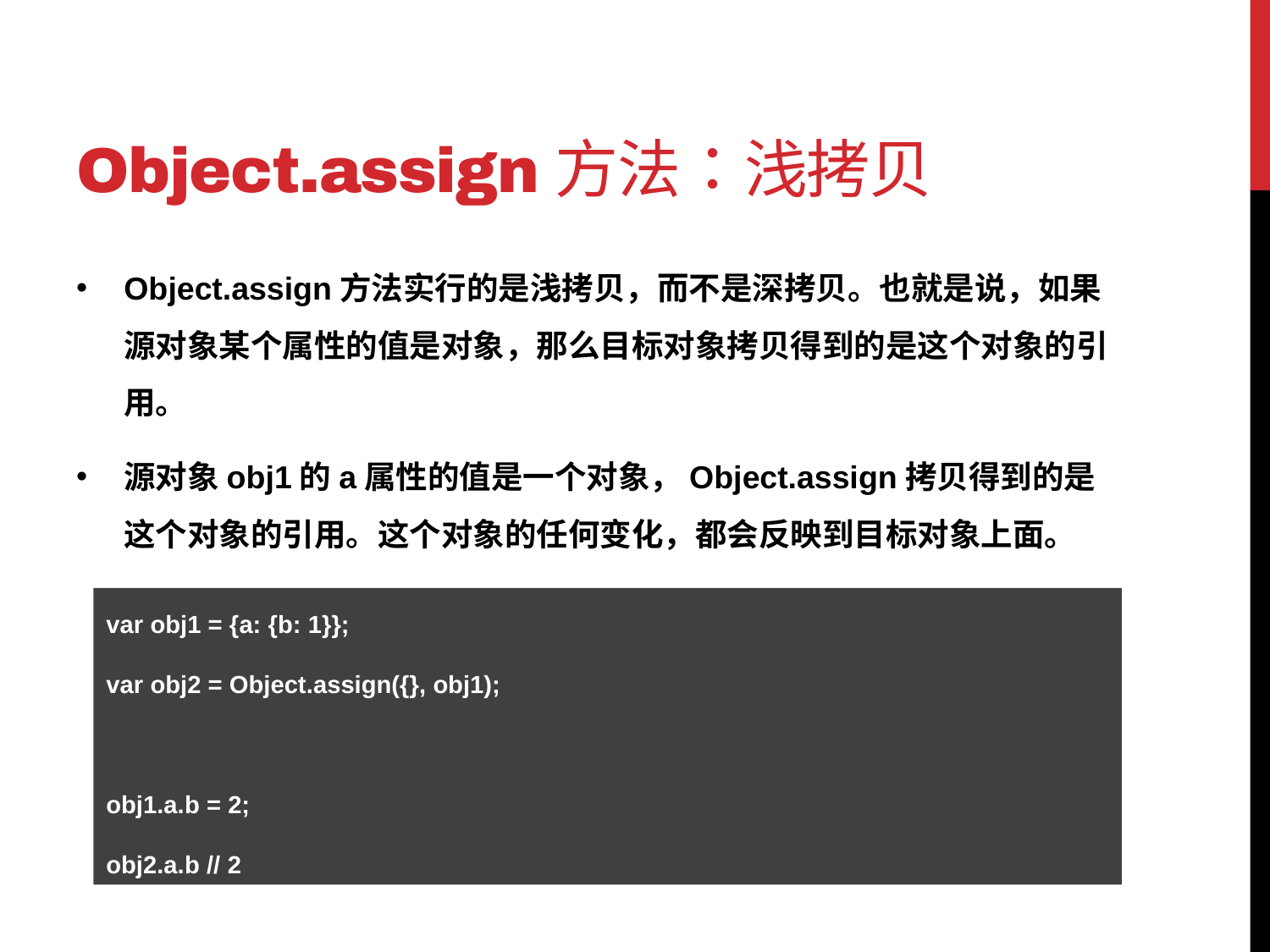

# Object.assign方法：浅拷贝
Object.assign方法实行的是浅拷贝，而不是深拷贝。也就是说，如果源对象某个属性的值是对象，那么目标对象拷贝得到的是这个对象的引用。
源对象obj1的a属性的值是一个对象，Object.assign拷贝得到的是这个对象的引用。这个对象的任何变化，都会反映到目标对象上面。

var obj1 = {a: {b: 1}};
var obj2 = Object.assign({}, obj1);

obj1.a.b = 2;
obj2.a.b // 2